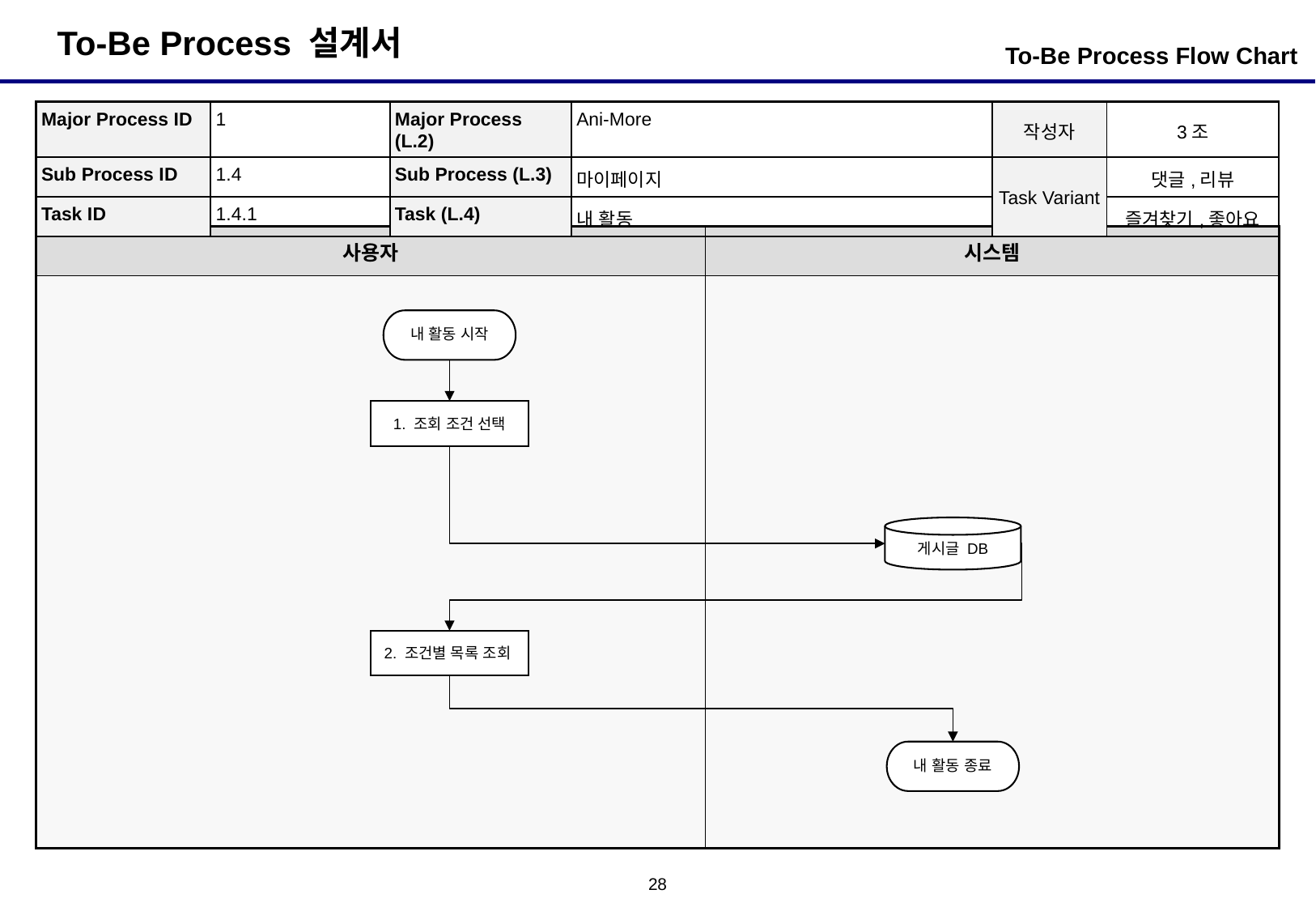

To-Be Process Flow Chart
| Major Process ID | 1 | Major Process (L.2) | Ani-More | 작성자 | 3조 |
| --- | --- | --- | --- | --- | --- |
| Sub Process ID | 1.4 | Sub Process (L.3) | 마이페이지 | Task Variant | 댓글,리뷰 |
| Task ID | 1.4.1 | Task (L.4) | 내 활동 |  | 즐겨찾기,좋아요 |
| 사용자 | 시스템 |
| --- | --- |
|  |  |
내 활동 시작
1. 조회 조건 선택
게시글 DB
2. 조건별 목록 조회
내 활동 종료